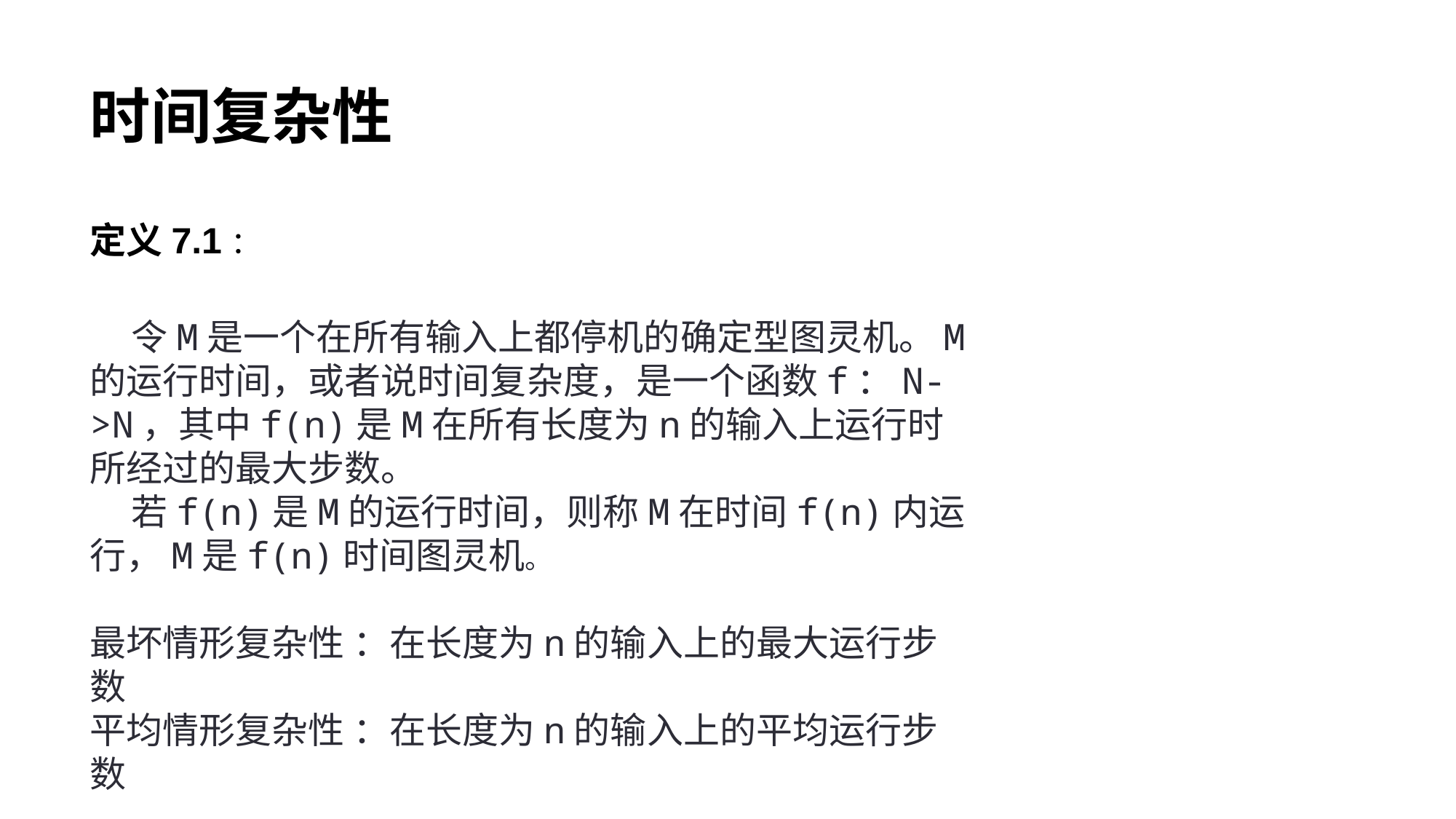

时间复杂性
定义7.1：
    令M是一个在所有输入上都停机的确定型图灵机。M的运行时间，或者说时间复杂度，是一个函数f：N->N，其中f(n)是M在所有长度为n的输入上运行时所经过的最大步数。
    若f(n)是M的运行时间，则称M在时间f(n)内运行，M是f(n)时间图灵机。

最坏情形复杂性 ：在长度为n的输入上的最大运行步数
平均情形复杂性 ：在长度为n的输入上的平均运行步数